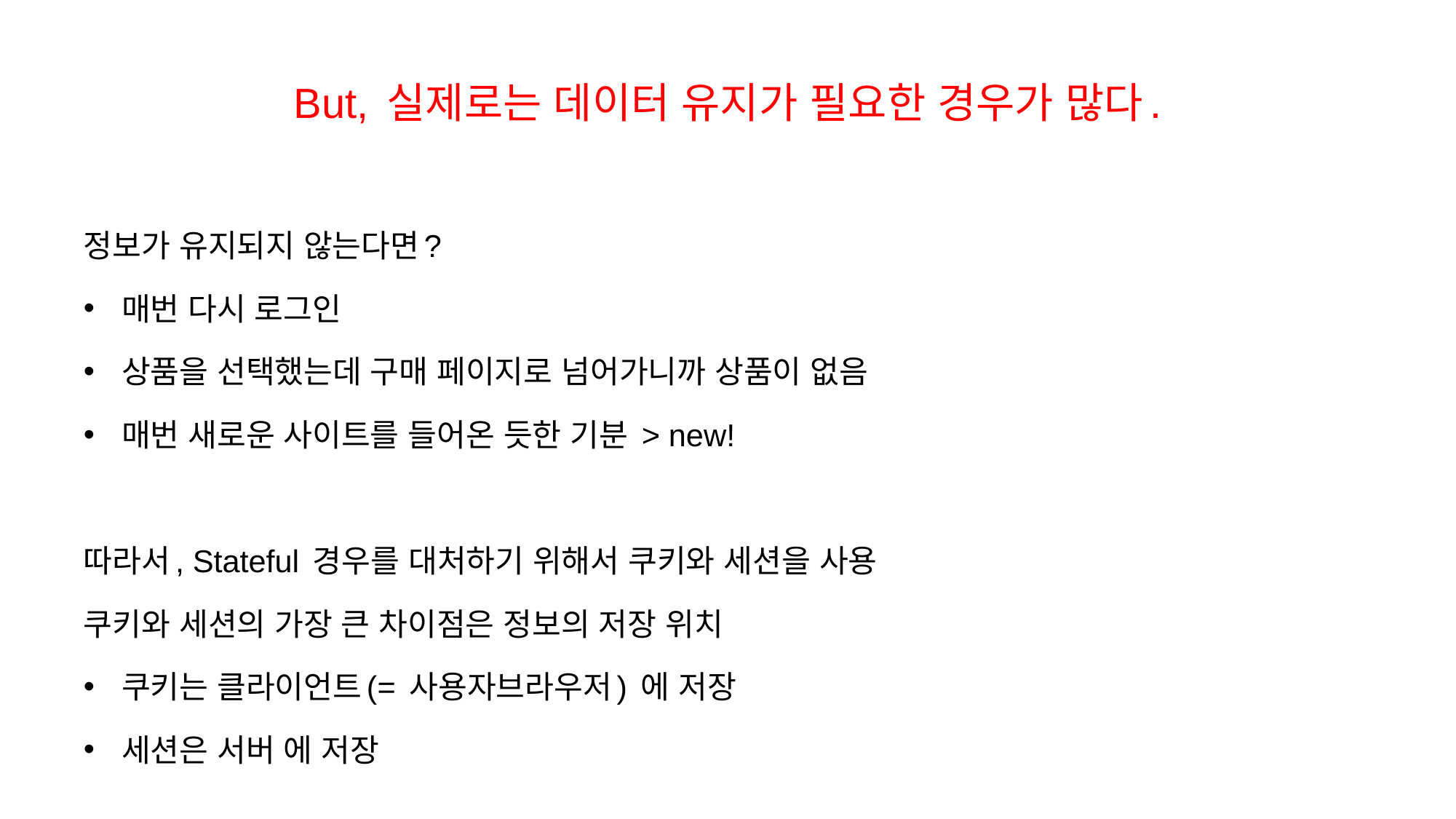

But, 실제로는 데이터 유지가 필요한 경우가 많다.

정보가 유지되지 않는다면?
매번 다시 로그인
상품을 선택했는데 구매 페이지로 넘어가니까 상품이 없음
매번 새로운 사이트를 들어온 듯한 기분 > new!

따라서, Stateful 경우를 대처하기 위해서 쿠키와 세션을 사용
쿠키와 세션의 가장 큰 차이점은 정보의 저장 위치
쿠키는 클라이언트(= 사용자브라우저) 에 저장
세션은 서버 에 저장